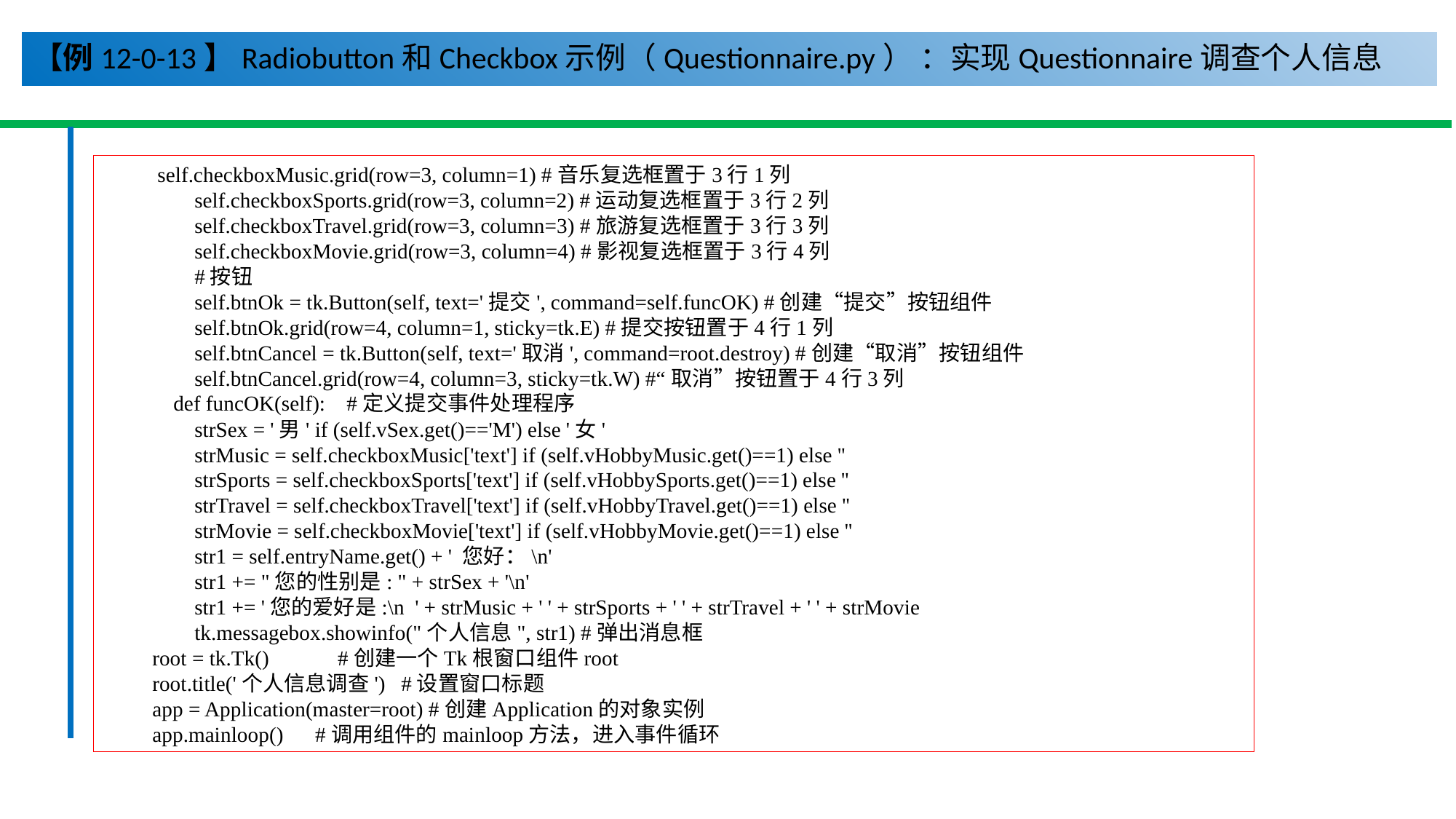

# 【例12-0-13】Radiobutton和Checkbox示例（Questionnaire.py） ：实现Questionnaire调查个人信息
 self.checkboxMusic.grid(row=3, column=1) #音乐复选框置于3行1列
        self.checkboxSports.grid(row=3, column=2) #运动复选框置于3行2列
        self.checkboxTravel.grid(row=3, column=3) #旅游复选框置于3行3列
        self.checkboxMovie.grid(row=3, column=4) #影视复选框置于3行4列
        #按钮
        self.btnOk = tk.Button(self, text='提交', command=self.funcOK) #创建“提交”按钮组件
        self.btnOk.grid(row=4, column=1, sticky=tk.E) #提交按钮置于4行1列
        self.btnCancel = tk.Button(self, text='取消', command=root.destroy) #创建“取消”按钮组件
        self.btnCancel.grid(row=4, column=3, sticky=tk.W) #“取消”按钮置于4行3列
    def funcOK(self):    #定义提交事件处理程序
        strSex = '男' if (self.vSex.get()=='M') else '女'
        strMusic = self.checkboxMusic['text'] if (self.vHobbyMusic.get()==1) else ''
        strSports = self.checkboxSports['text'] if (self.vHobbySports.get()==1) else ''
        strTravel = self.checkboxTravel['text'] if (self.vHobbyTravel.get()==1) else ''
        strMovie = self.checkboxMovie['text'] if (self.vHobbyMovie.get()==1) else ''
        str1 = self.entryName.get() + ' 您好：\n'
        str1 += "您的性别是: " + strSex + '\n'
        str1 += '您的爱好是:\n  ' + strMusic + ' ' + strSports + ' ' + strTravel + ' ' + strMovie
        tk.messagebox.showinfo("个人信息", str1) #弹出消息框
root = tk.Tk()             #创建一个Tk根窗口组件root
root.title('个人信息调查')   #设置窗口标题
app = Application(master=root) #创建Application的对象实例
app.mainloop()      #调用组件的mainloop方法，进入事件循环